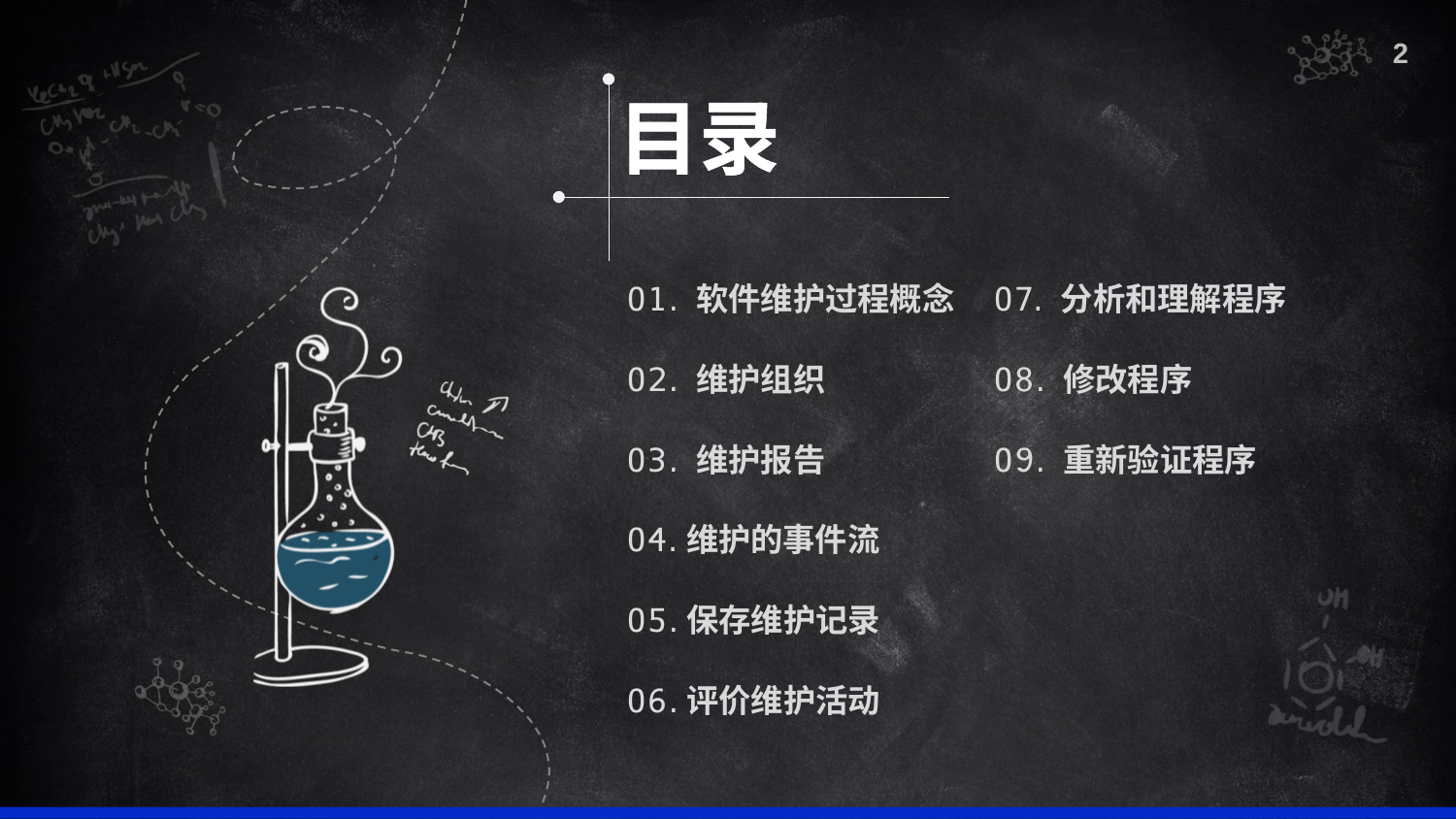

目录
01. 软件维护过程概念
07. 分析和理解程序
02. 维护组织
08. 修改程序
03. 维护报告
09. 重新验证程序
04.维护的事件流
05.保存维护记录
06.评价维护活动